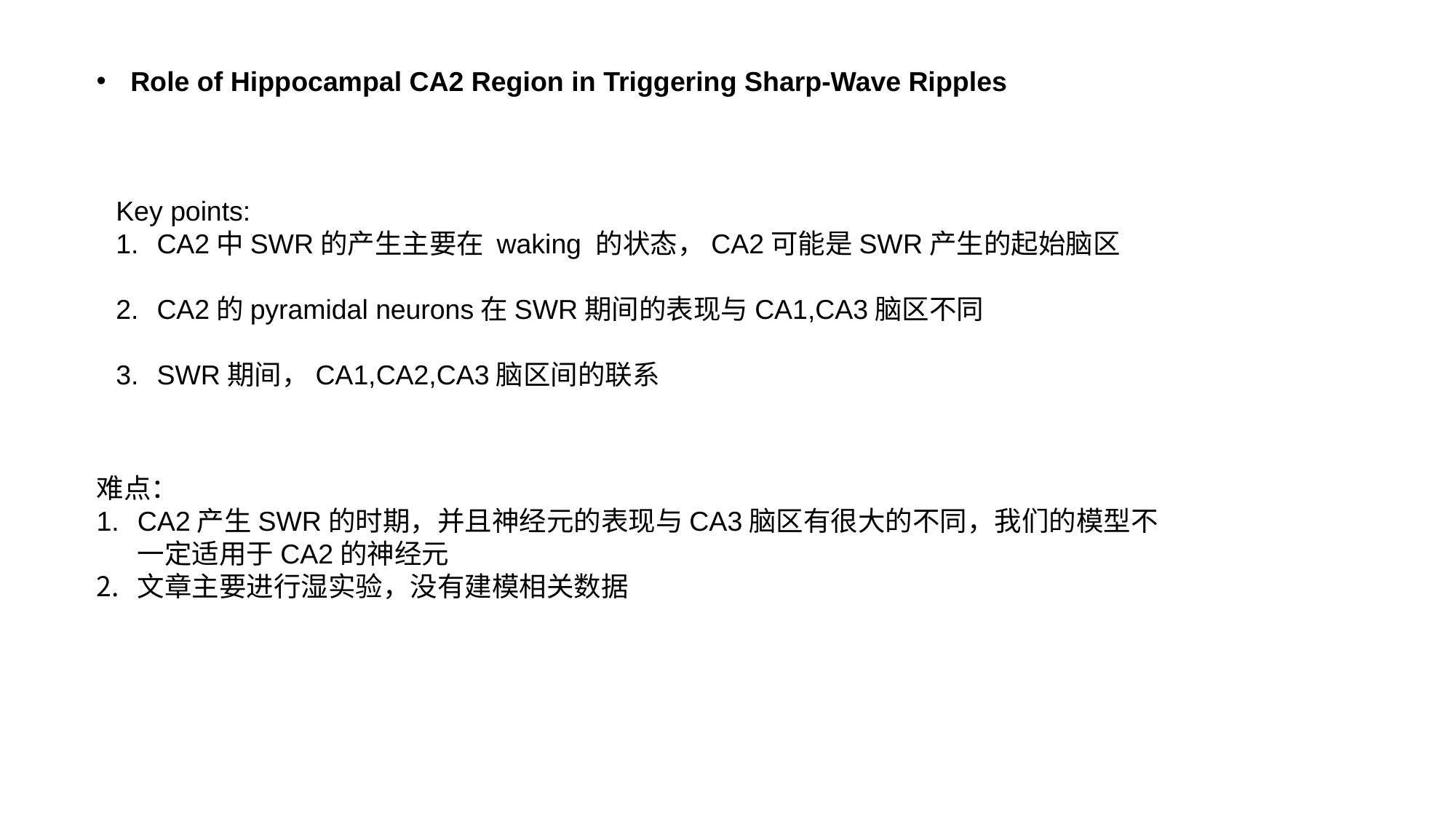

Role of Hippocampal CA2 Region in Triggering Sharp-Wave Ripples
Key points:
CA2中SWR的产生主要在 waking 的状态，CA2可能是SWR产生的起始脑区

CA2的pyramidal neurons在SWR期间的表现与CA1,CA3脑区不同

SWR期间，CA1,CA2,CA3脑区间的联系
难点：
CA2产生SWR的时期，并且神经元的表现与CA3脑区有很大的不同，我们的模型不一定适用于CA2的神经元
文章主要进行湿实验，没有建模相关数据